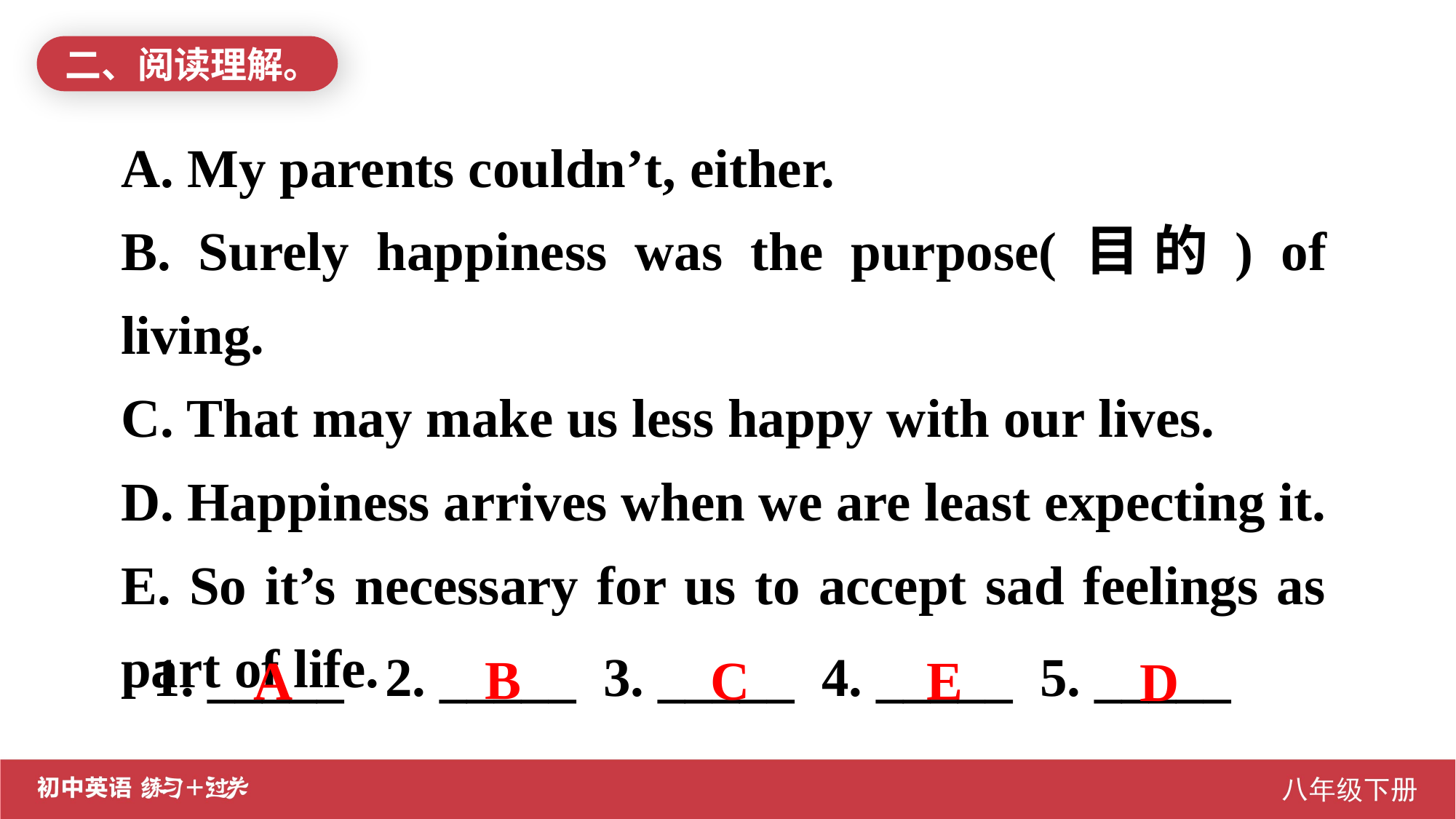

二、阅读理解。
A. My parents couldn’t, either.
B. Surely happiness was the purpose(目的) of living.
C. That may make us less happy with our lives.
D. Happiness arrives when we are least expecting it.
E. So it’s necessary for us to accept sad feelings as part of life.
1. _____   2. _____  3. _____  4. _____  5. _____
B
A
C
E
D